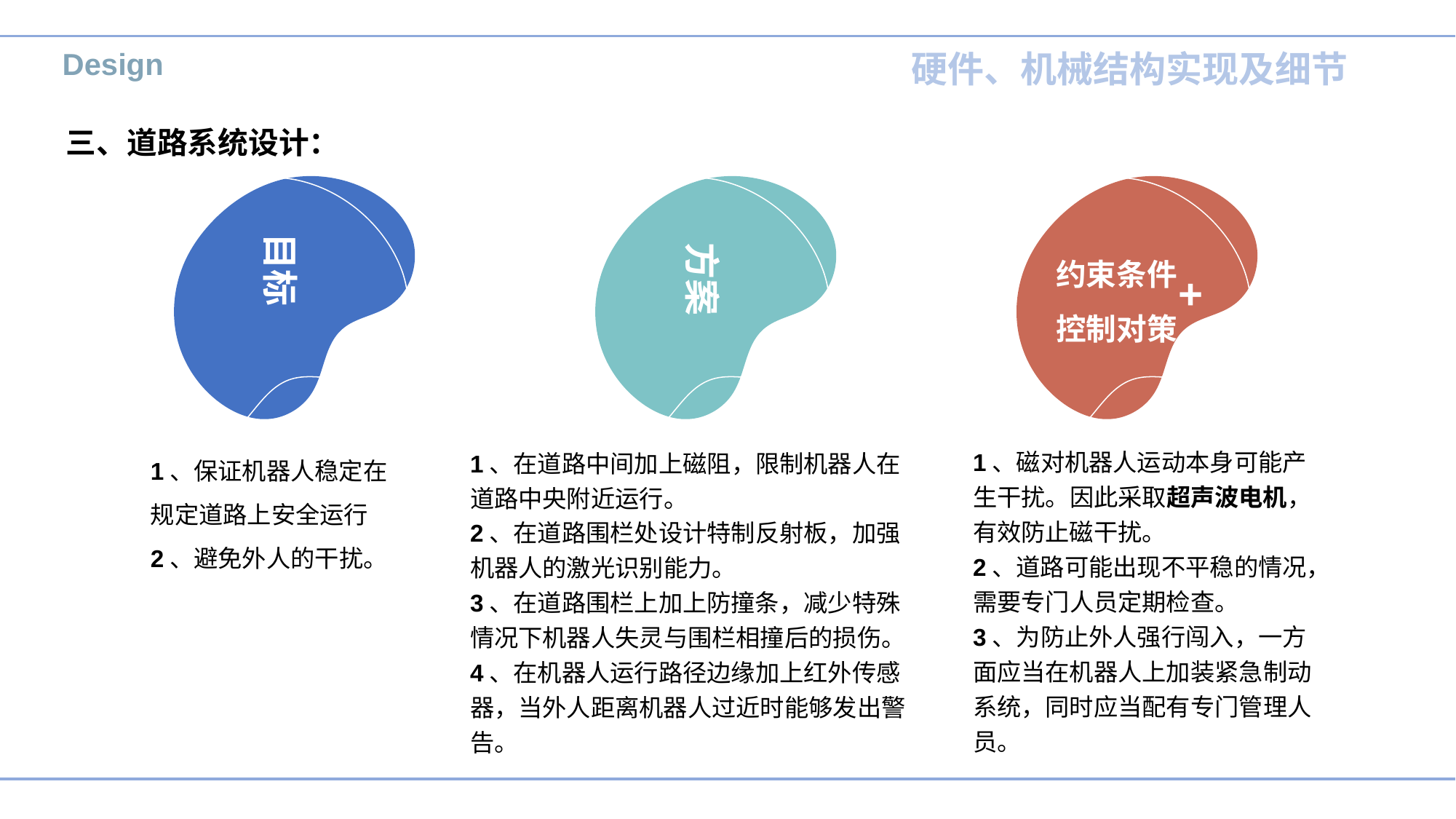

Design
硬件、机械结构实现及细节
三、道路系统设计：

目标
方案
约束条件
控制对策
+
1、保证机器人稳定在规定道路上安全运行
2、避免外人的干扰。
1、磁对机器人运动本身可能产生干扰。因此采取超声波电机，有效防止磁干扰。
2、道路可能出现不平稳的情况，需要专门人员定期检查。
3、为防止外人强行闯入，一方面应当在机器人上加装紧急制动系统，同时应当配有专门管理人员。
1、在道路中间加上磁阻，限制机器人在道路中央附近运行。
2、在道路围栏处设计特制反射板，加强机器人的激光识别能力。
3、在道路围栏上加上防撞条，减少特殊情况下机器人失灵与围栏相撞后的损伤。
4、在机器人运行路径边缘加上红外传感器，当外人距离机器人过近时能够发出警告。